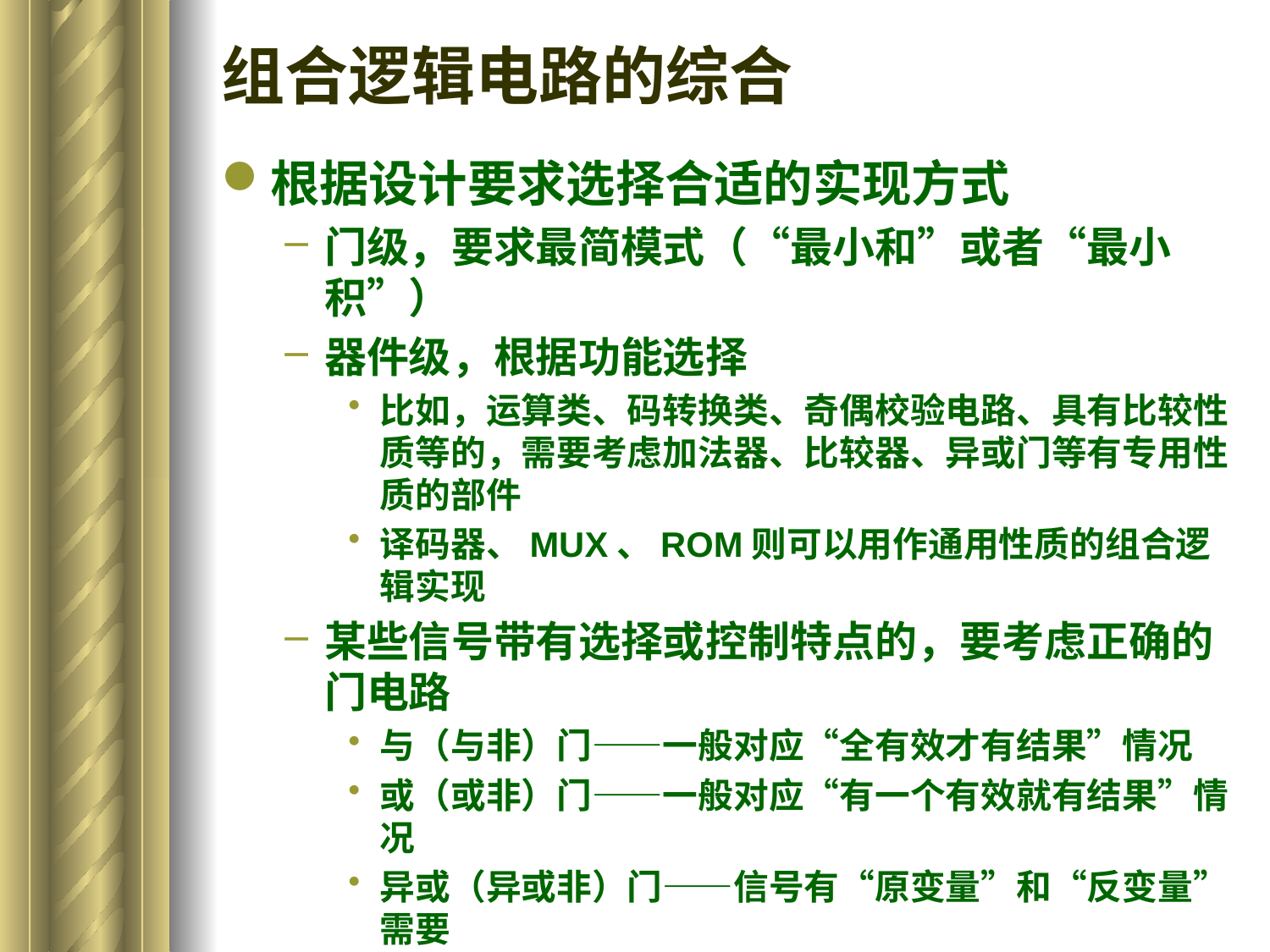

# 组合逻辑电路的综合
根据设计要求选择合适的实现方式
门级，要求最简模式（“最小和”或者“最小积”）
器件级，根据功能选择
比如，运算类、码转换类、奇偶校验电路、具有比较性质等的，需要考虑加法器、比较器、异或门等有专用性质的部件
译码器、MUX、ROM则可以用作通用性质的组合逻辑实现
某些信号带有选择或控制特点的，要考虑正确的门电路
与（与非）门——一般对应“全有效才有结果”情况
或（或非）门——一般对应“有一个有效就有结果”情况
异或（异或非）门——信号有“原变量”和“反变量”需要